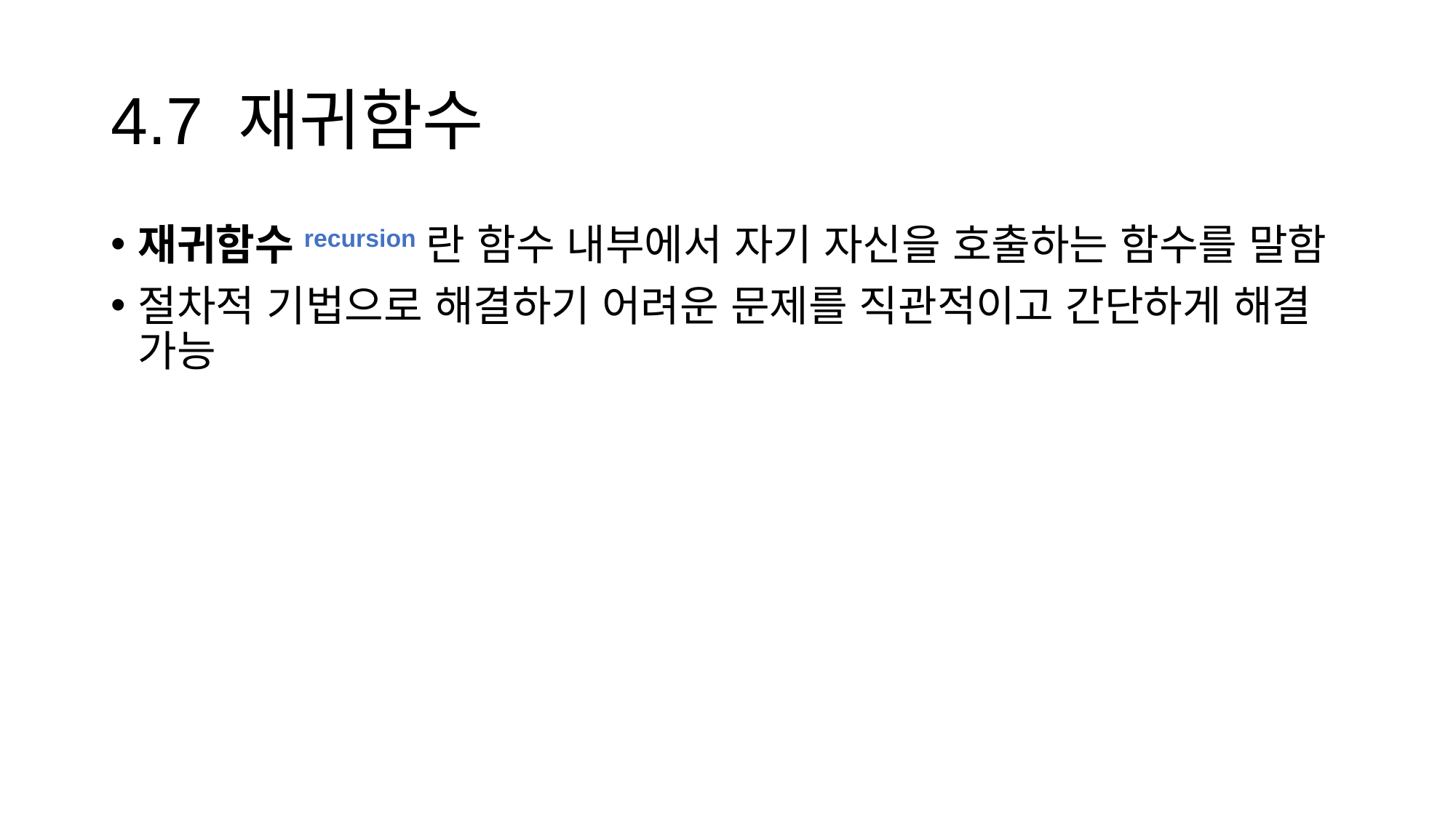

# 4.7 재귀함수
재귀함수recursion란 함수 내부에서 자기 자신을 호출하는 함수를 말함
절차적 기법으로 해결하기 어려운 문제를 직관적이고 간단하게 해결 가능